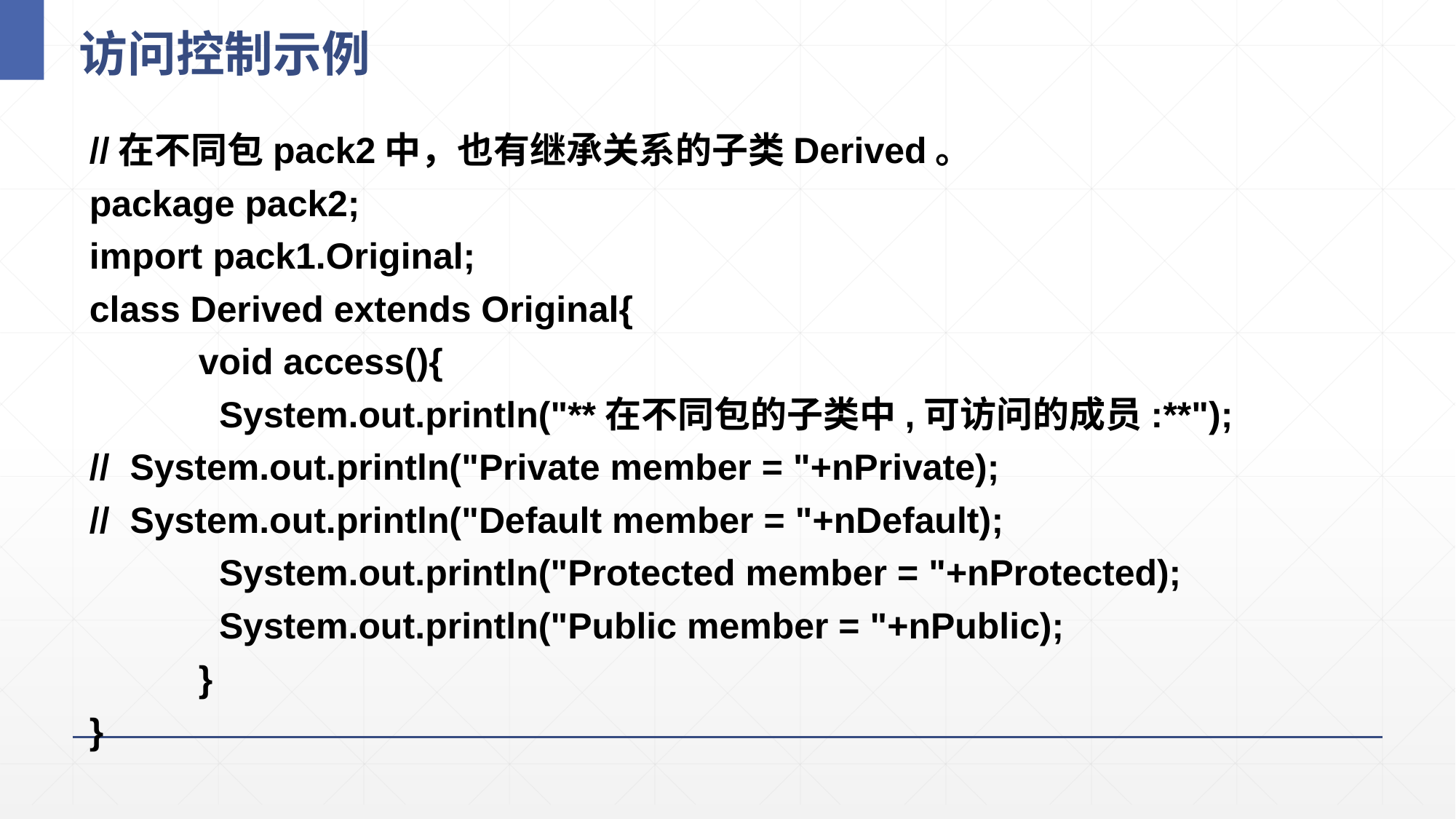

# 访问控制示例
//在不同包pack2中，也有继承关系的子类Derived。
package pack2;
import pack1.Original;
class Derived extends Original{
	void access(){
	  System.out.println("**在不同包的子类中,可访问的成员:**");
//  System.out.println("Private member = "+nPrivate);
//  System.out.println("Default member = "+nDefault);
	  System.out.println("Protected member = "+nProtected);
	  System.out.println("Public member = "+nPublic);
	}
}